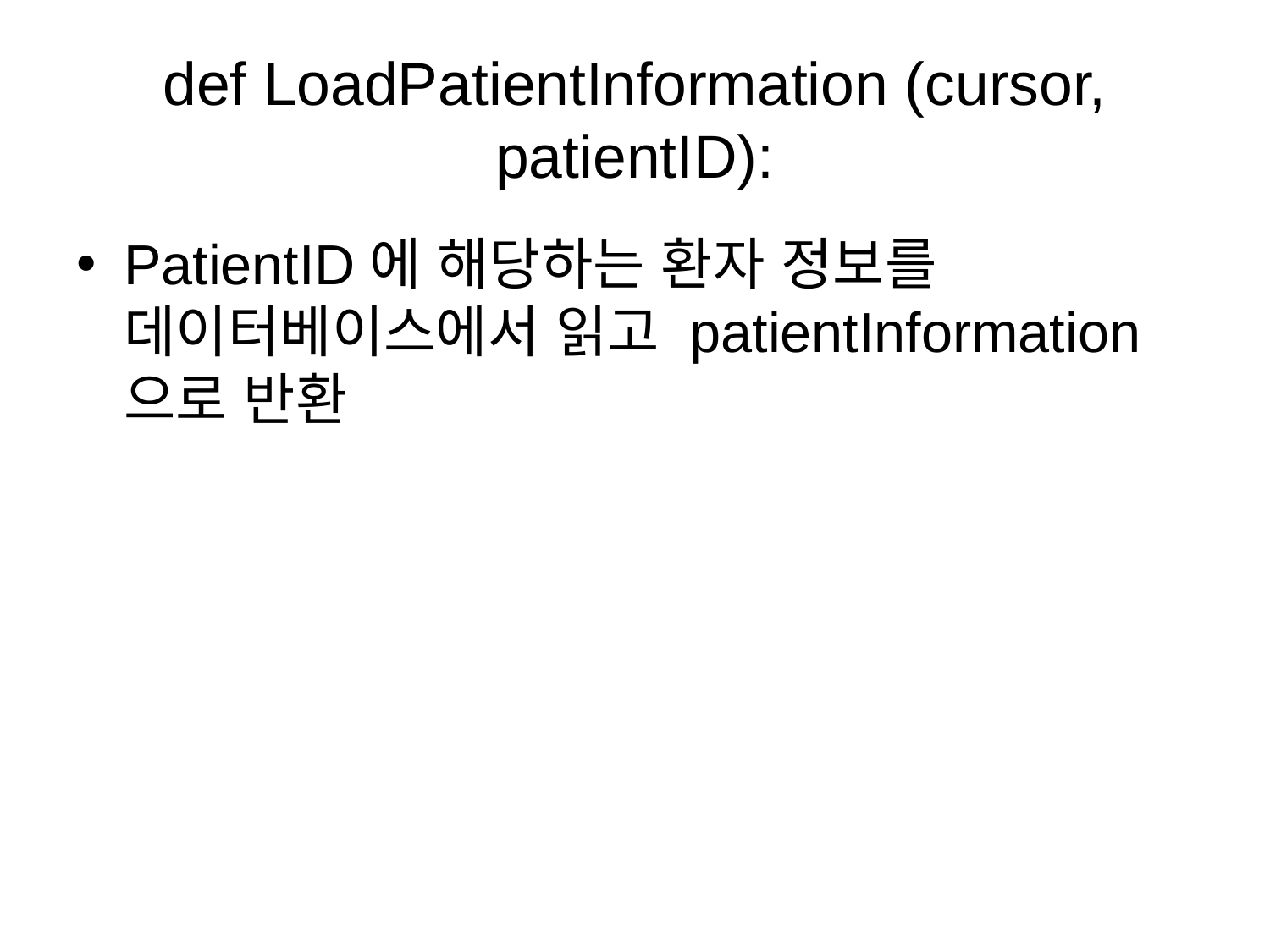

# def LoadPatientInformation (cursor, patientID):
PatientID에 해당하는 환자 정보를 데이터베이스에서 읽고 patientInformation으로 반환